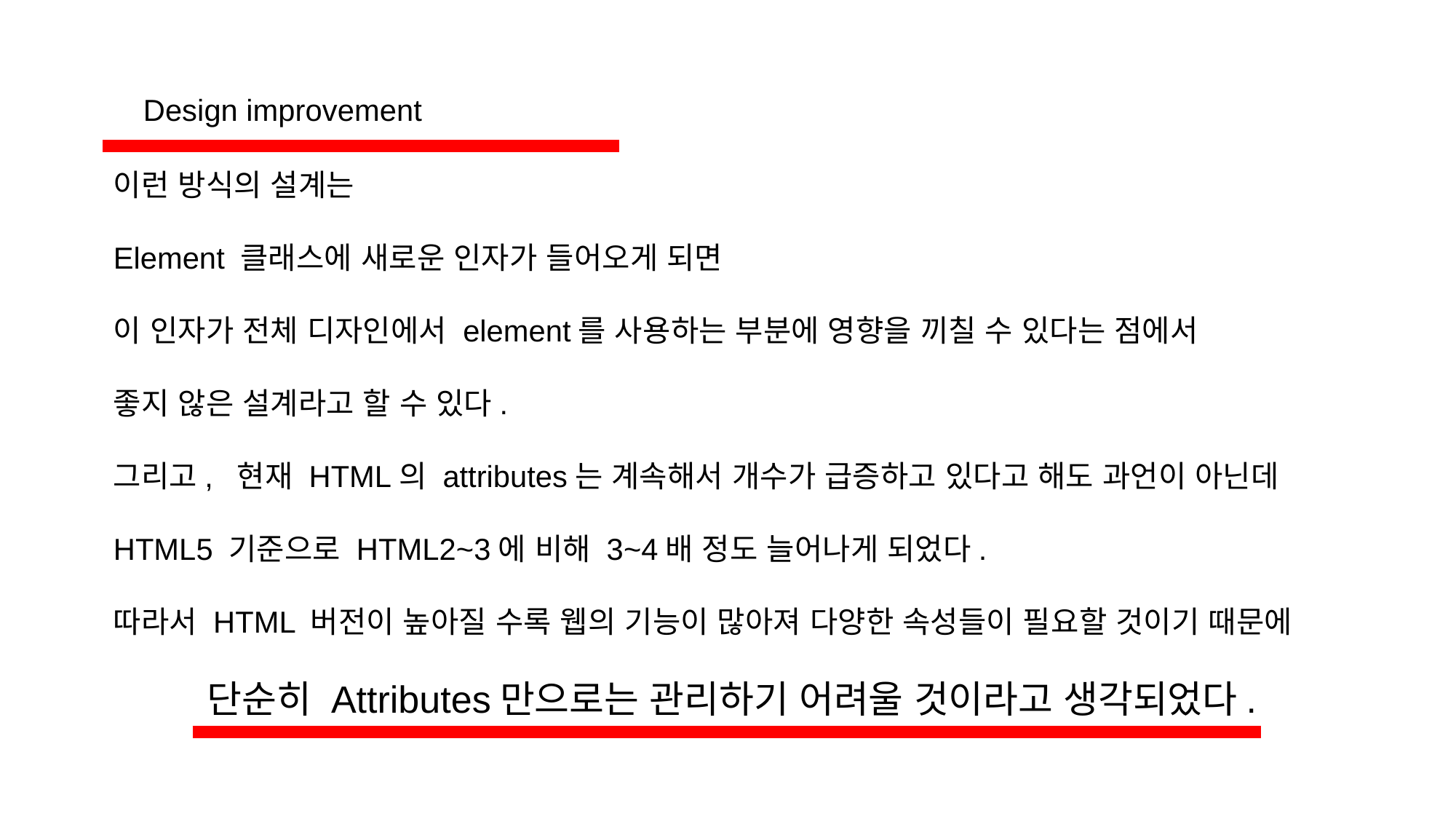

Design improvement
이런 방식의 설계는

Element 클래스에 새로운 인자가 들어오게 되면

이 인자가 전체 디자인에서 element를 사용하는 부분에 영향을 끼칠 수 있다는 점에서

좋지 않은 설계라고 할 수 있다.

그리고,  현재 HTML의 attributes는 계속해서 개수가 급증하고 있다고 해도 과언이 아닌데

HTML5 기준으로 HTML2~3에 비해 3~4배 정도 늘어나게 되었다.

따라서 HTML 버전이 높아질 수록 웹의 기능이 많아져 다양한 속성들이 필요할 것이기 때문에

단순히 Attributes만으로는 관리하기 어려울 것이라고 생각되었다.